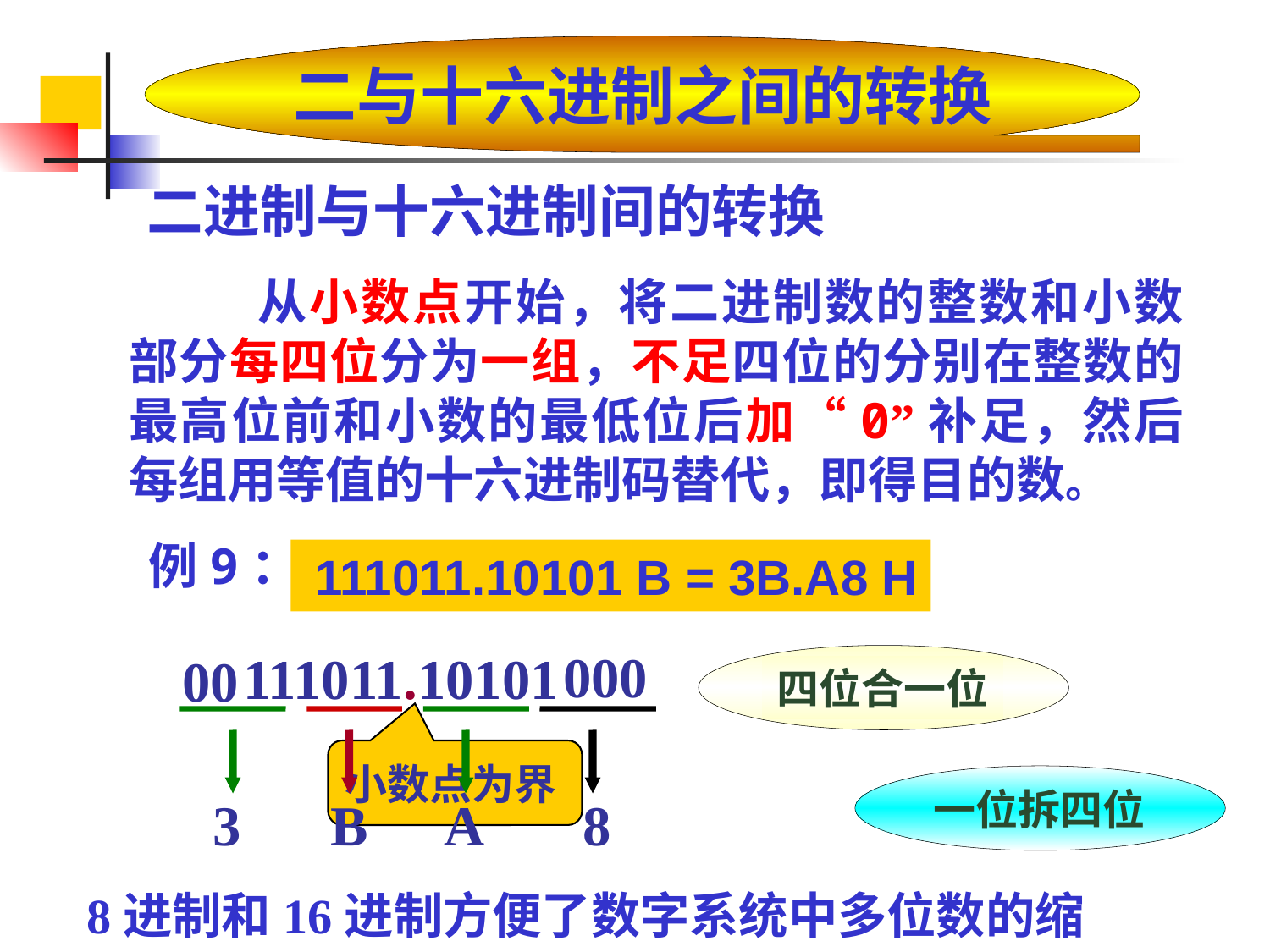

二与十六进制之间的转换
  二进制与十六进制间的转换
	从小数点开始，将二进制数的整数和小数部分每四位分为一组，不足四位的分别在整数的最高位前和小数的最低位后加“0”补足，然后每组用等值的十六进制码替代，即得目的数。
例9：  111011.10101 B = ? H
 111011.10101 B = 3B.A8 H
000
111011.10101
00

四位合一位

小数点为界

一位拆四位
3
B
A
8
8进制和16进制方便了数字系统中多位数的缩写。